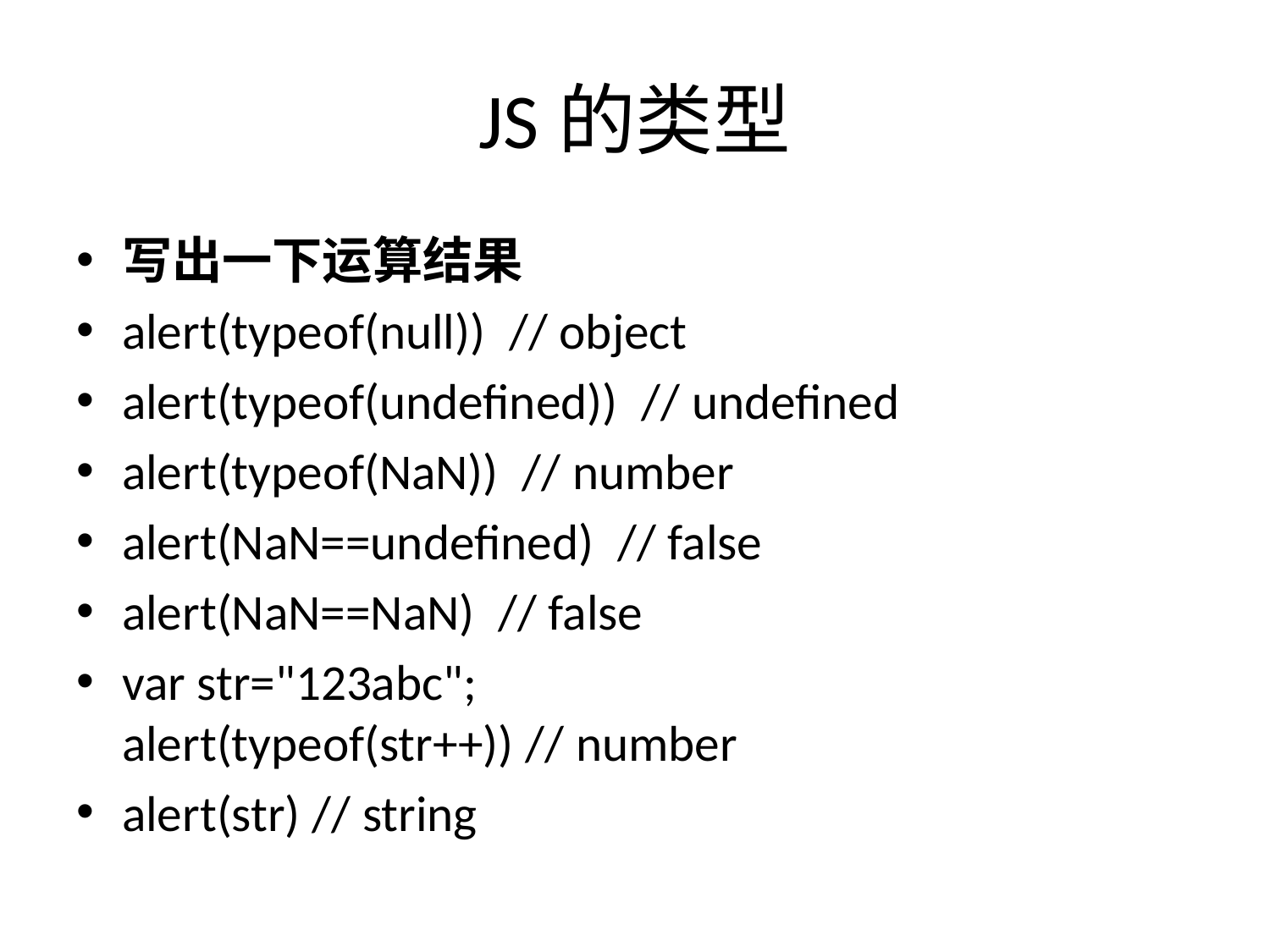

# JS的类型
写出一下运算结果
alert(typeof(null))  // object
alert(typeof(undefined))  // undefined
alert(typeof(NaN))  // number
alert(NaN==undefined)  // false
alert(NaN==NaN)  // false
var str="123abc";
alert(typeof(str++)) // number
alert(str) // string